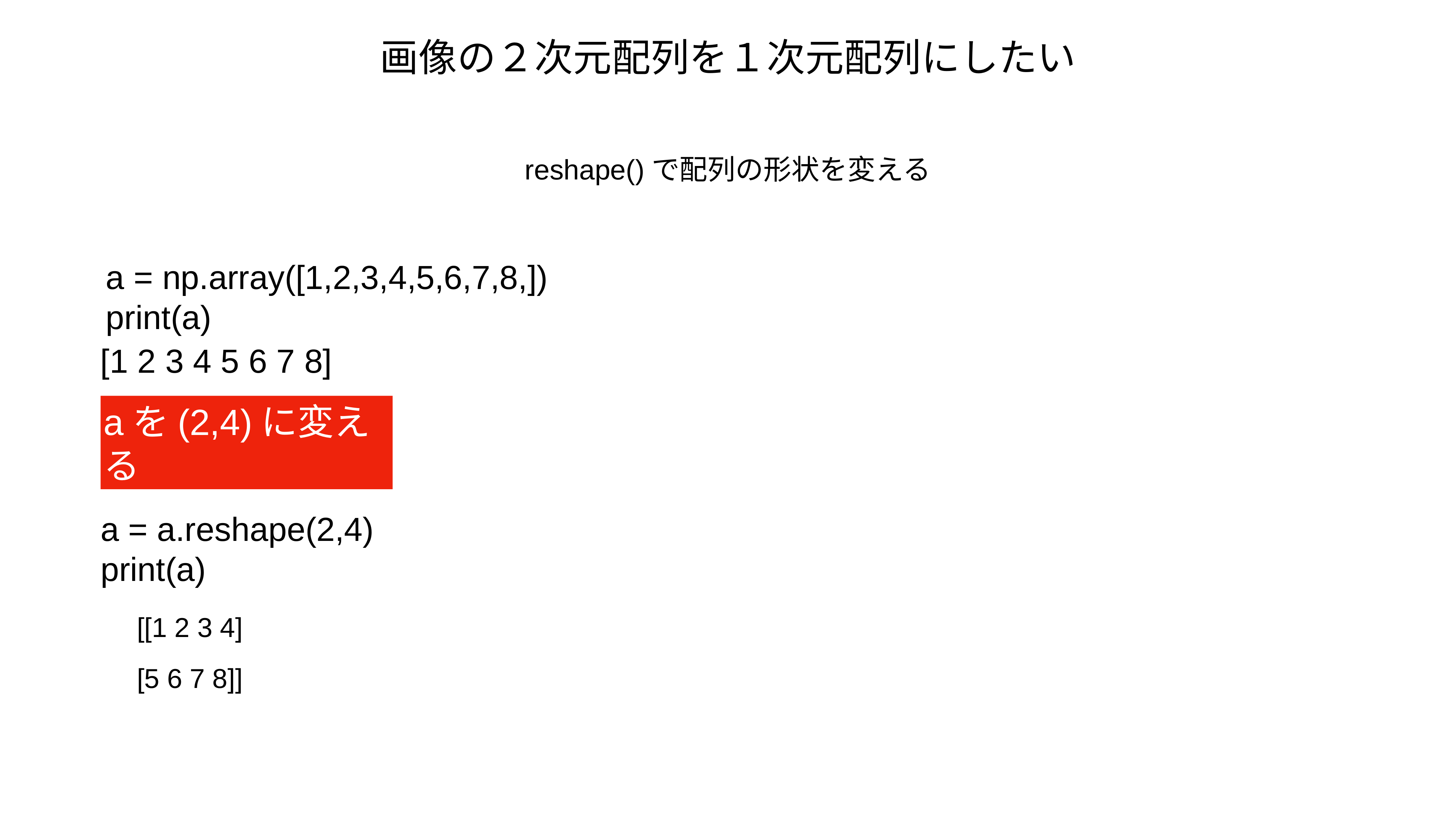

画像の２次元配列を１次元配列にしたい
reshape()で配列の形状を変える
a = np.array([1,2,3,4,5,6,7,8,])
print(a)
[1 2 3 4 5 6 7 8]
aを(2,4)に変える
a = a.reshape(2,4)
print(a)
[[1 2 3 4]
[5 6 7 8]]